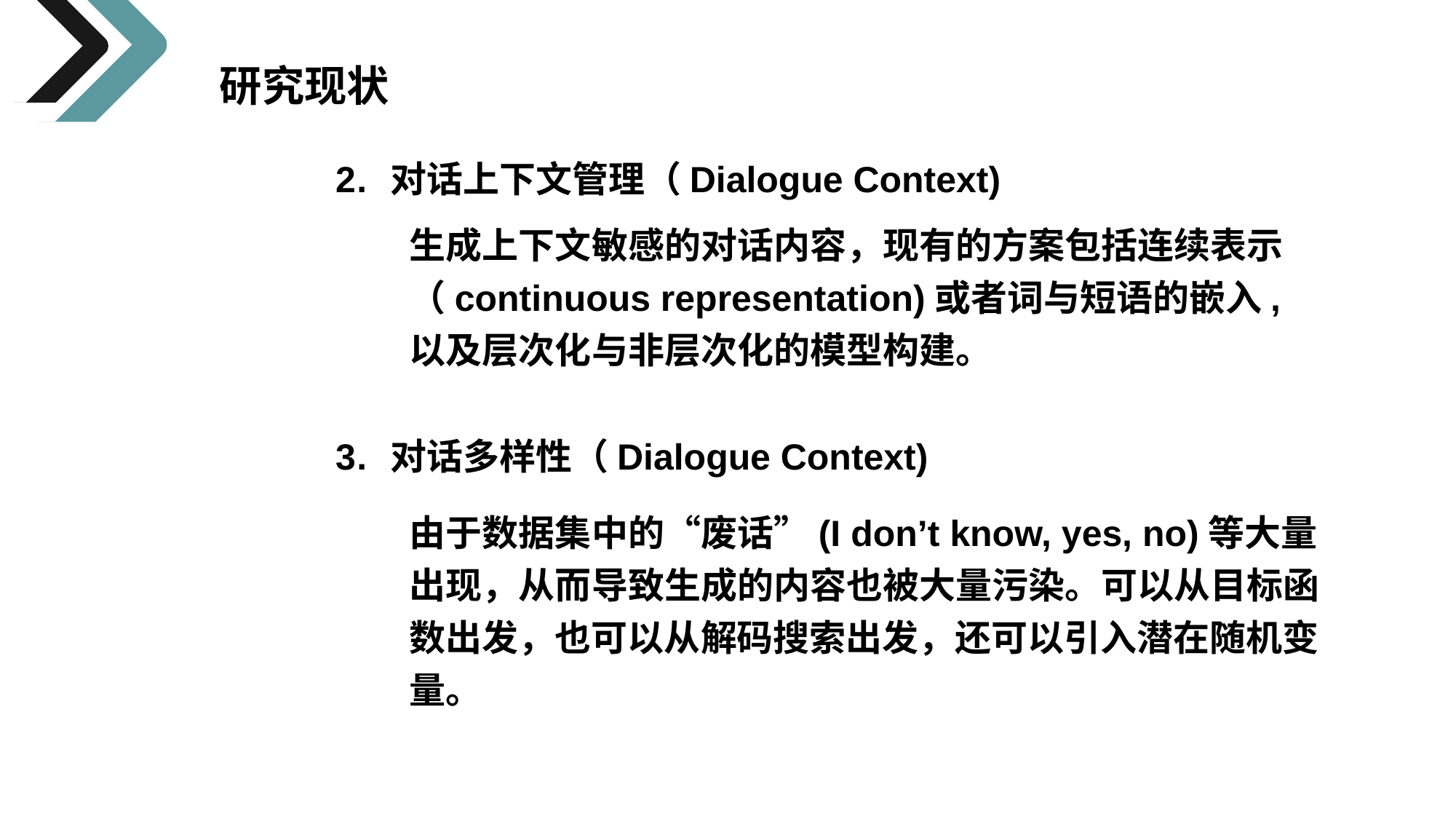

研究现状
对话上下文管理（Dialogue Context)
生成上下文敏感的对话内容，现有的方案包括连续表示（continuous representation)或者词与短语的嵌入,以及层次化与非层次化的模型构建。
对话多样性（Dialogue Context)
由于数据集中的“废话”(I don’t know, yes, no)等大量出现，从而导致生成的内容也被大量污染。可以从目标函数出发，也可以从解码搜索出发，还可以引入潜在随机变量。